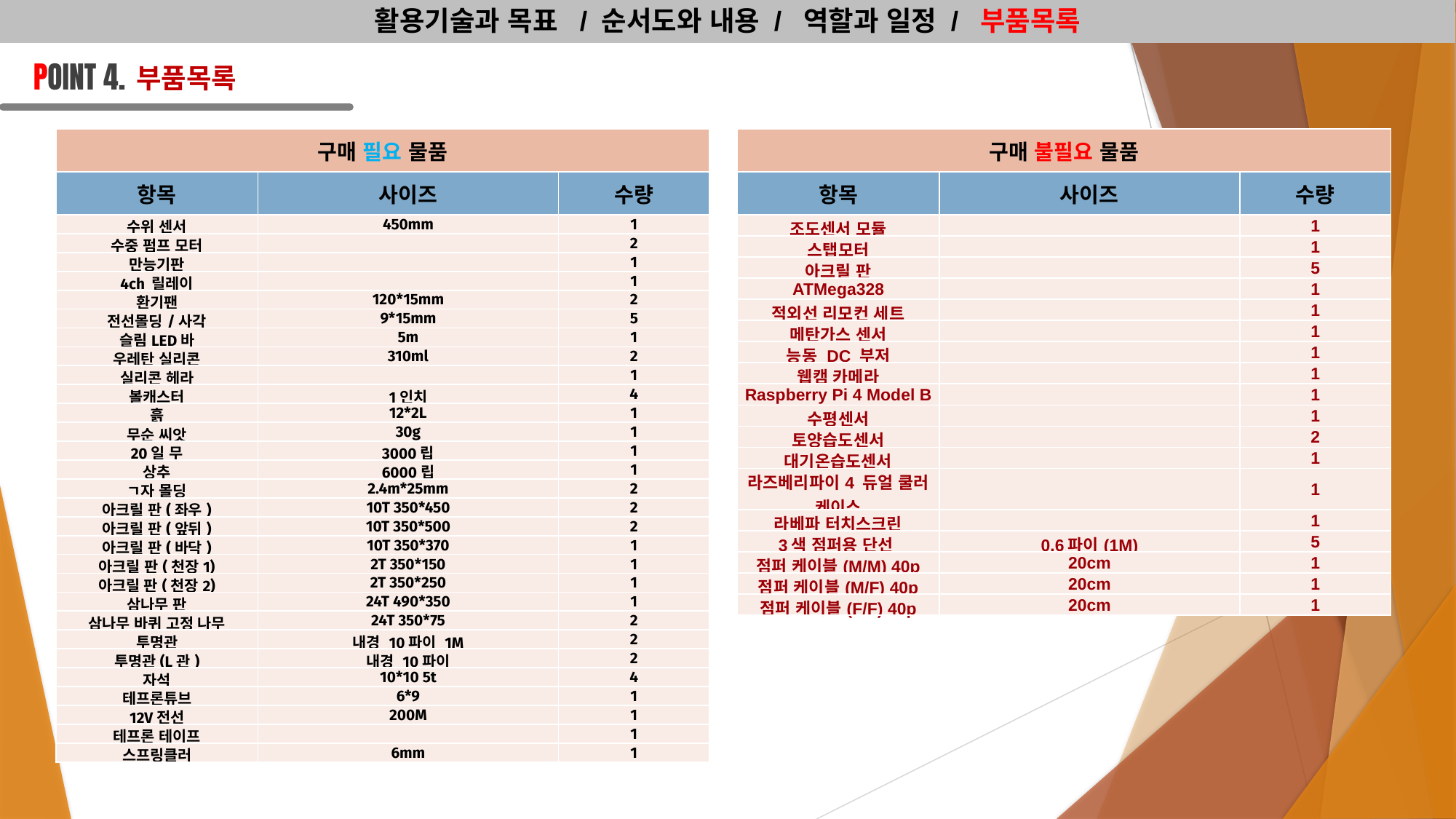

활용기술과 목표  / 순서도와 내용 /  역할과 일정 /  부품목록
POINT 4.
부품목록
| 구매 필요 물품 | 사이즈 | 수량 |
| --- | --- | --- |
| 항목 | 사이즈 | 수량 |
| 수위 센서 | 450mm | 1 |
| 수중 펌프 모터 |  | 2 |
| 만능기판 |  | 1 |
| 4ch 릴레이 |  | 1 |
| 환기팬 | 120\*15mm | 2 |
| 전선몰딩/사각 | 9\*15mm | 5 |
| 슬림LED바 | 5m | 1 |
| 우레탄 실리콘 | 310ml | 2 |
| 실리콘 헤라 |  | 1 |
| 볼캐스터 | 1인치 | 4 |
| 흙 | 12\*2L | 1 |
| 무순 씨앗 | 30g | 1 |
| 20일 무 | 3000립 | 1 |
| 상추 | 6000립 | 1 |
| ㄱ자 몰딩 | 2.4m\*25mm | 2 |
| 아크릴 판(좌우) | 10T 350\*450 | 2 |
| 아크릴 판(앞뒤) | 10T 350\*500 | 2 |
| 아크릴 판(바닥) | 10T 350\*370 | 1 |
| 아크릴 판(천장1) | 2T 350\*150 | 1 |
| 아크릴 판(천장2) | 2T 350\*250 | 1 |
| 삼나무 판 | 24T 490\*350 | 1 |
| 삼나무 바퀴 고정 나무 | 24T 350\*75 | 2 |
| 투명관 | 내경 10파이 1M | 2 |
| 투명관(L관) | 내경 10파이 | 2 |
| 자석 | 10\*10 5t | 4 |
| 테프론튜브 | 6\*9 | 1 |
| 12V전선 | 200M | 1 |
| 테프론 테이프 |  | 1 |
| 스프링클러 | 6mm | 1 |
| 구매 불필요 물품 | 사이즈 | 수량 |
| --- | --- | --- |
| 항목 | 사이즈 | 수량 |
| 조도센서 모듈 |  | 1 |
| 스탭모터 |  | 1 |
| 아크릴 판 |  | 5 |
| ATMega328 |  | 1 |
| 적외선 리모컨 세트 |  | 1 |
| 메탄가스 센서 |  | 1 |
| 능동 DC 부저 |  | 1 |
| 웹캠 카메라 |  | 1 |
| Raspberry Pi 4 Model B |  | 1 |
| 수평센서 |  | 1 |
| 토양습도센서 |  | 2 |
| 대기온습도센서 |  | 1 |
| 라즈베리파이4 듀얼 쿨러 케이스 |  | 1 |
| 라베파 터치스크린 |  | 1 |
| 3색 점퍼용 단선 | 0.6파이(1M) | 5 |
| 점퍼 케이블(M/M) 40p | 20cm | 1 |
| 점퍼 케이블(M/F) 40p | 20cm | 1 |
| 점퍼 케이블(F/F) 40p | 20cm | 1 |